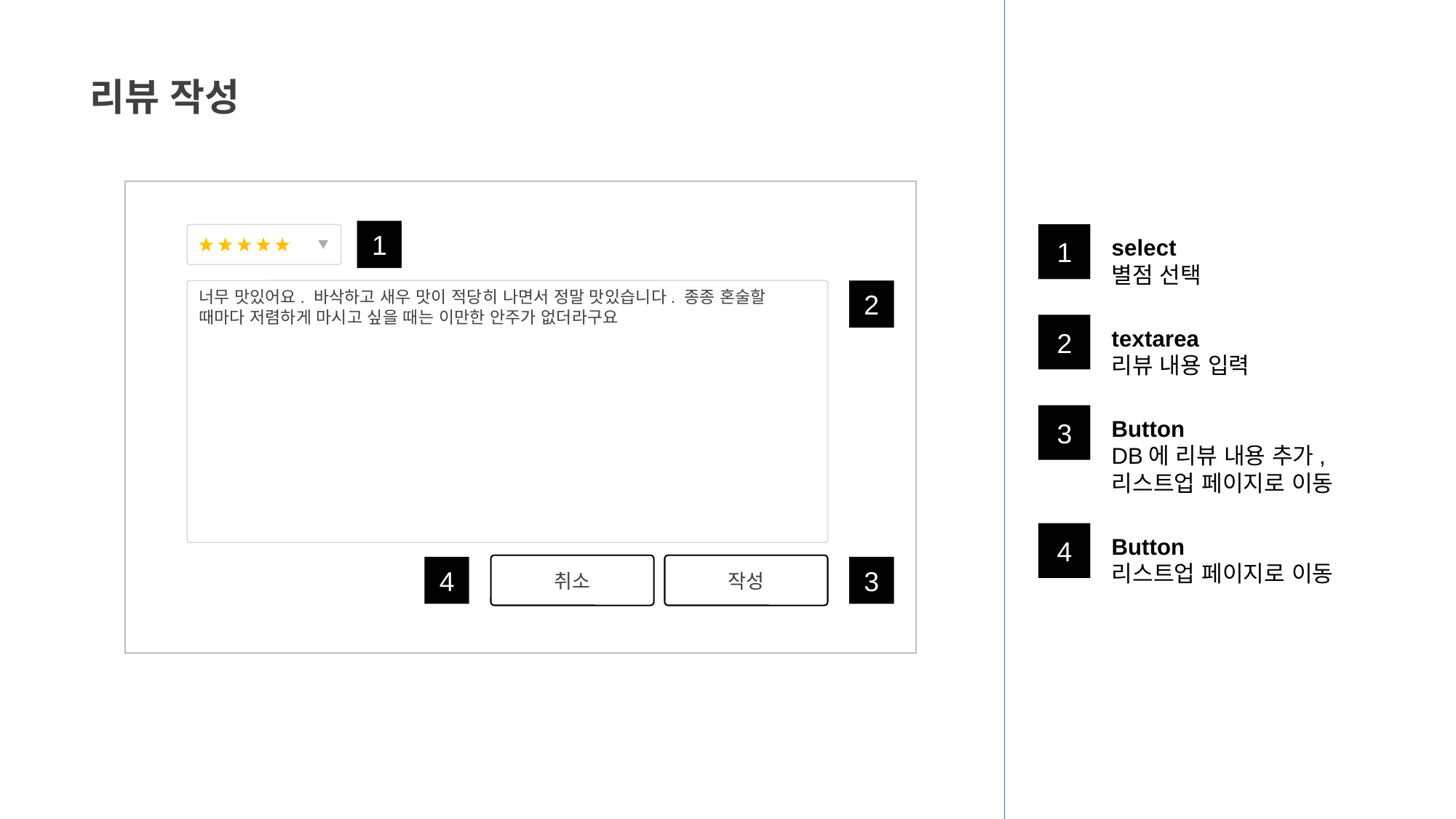

리뷰 작성

1

1
select
별점 선택

너무 맛있어요. 바삭하고 새우 맛이 적당히 나면서 정말 맛있습니다. 종종 혼술할 때마다 저렴하게 마시고 싶을 때는 이만한 안주가 없더라구요
2
2
textarea
리뷰 내용 입력
3
Button
DB에 리뷰 내용 추가, 리스트업 페이지로 이동
4
Button
리스트업 페이지로 이동
취소
작성
4
3